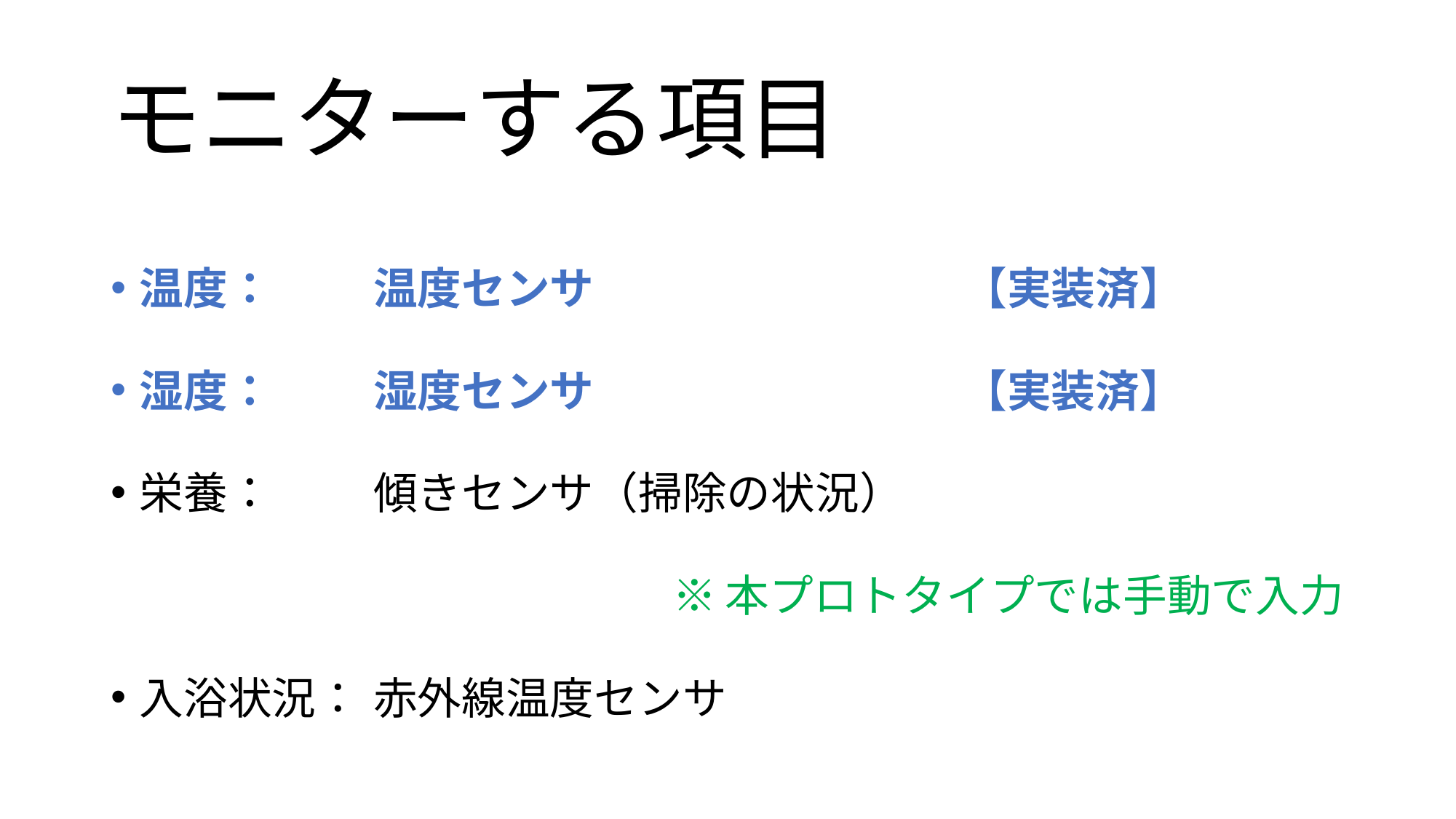

# モニターする項目
温度：	温度センサ	【実装済】
湿度：	湿度センサ	【実装済】
栄養：	傾きセンサ（掃除の状況）
	※本プロトタイプでは手動で入力
入浴状況：	赤外線温度センサ